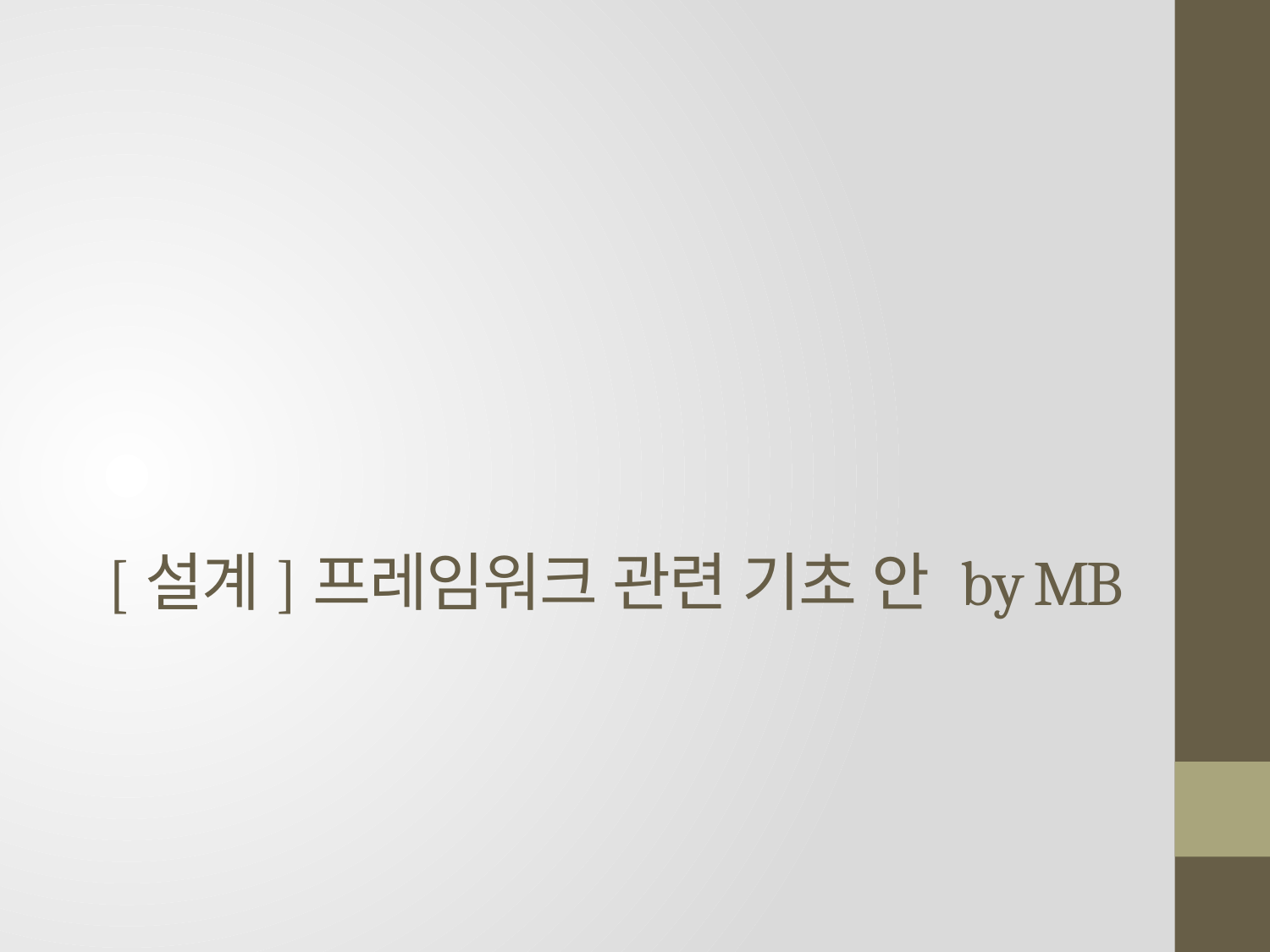

# [설계]프레임워크 관련 기초 안 by MB